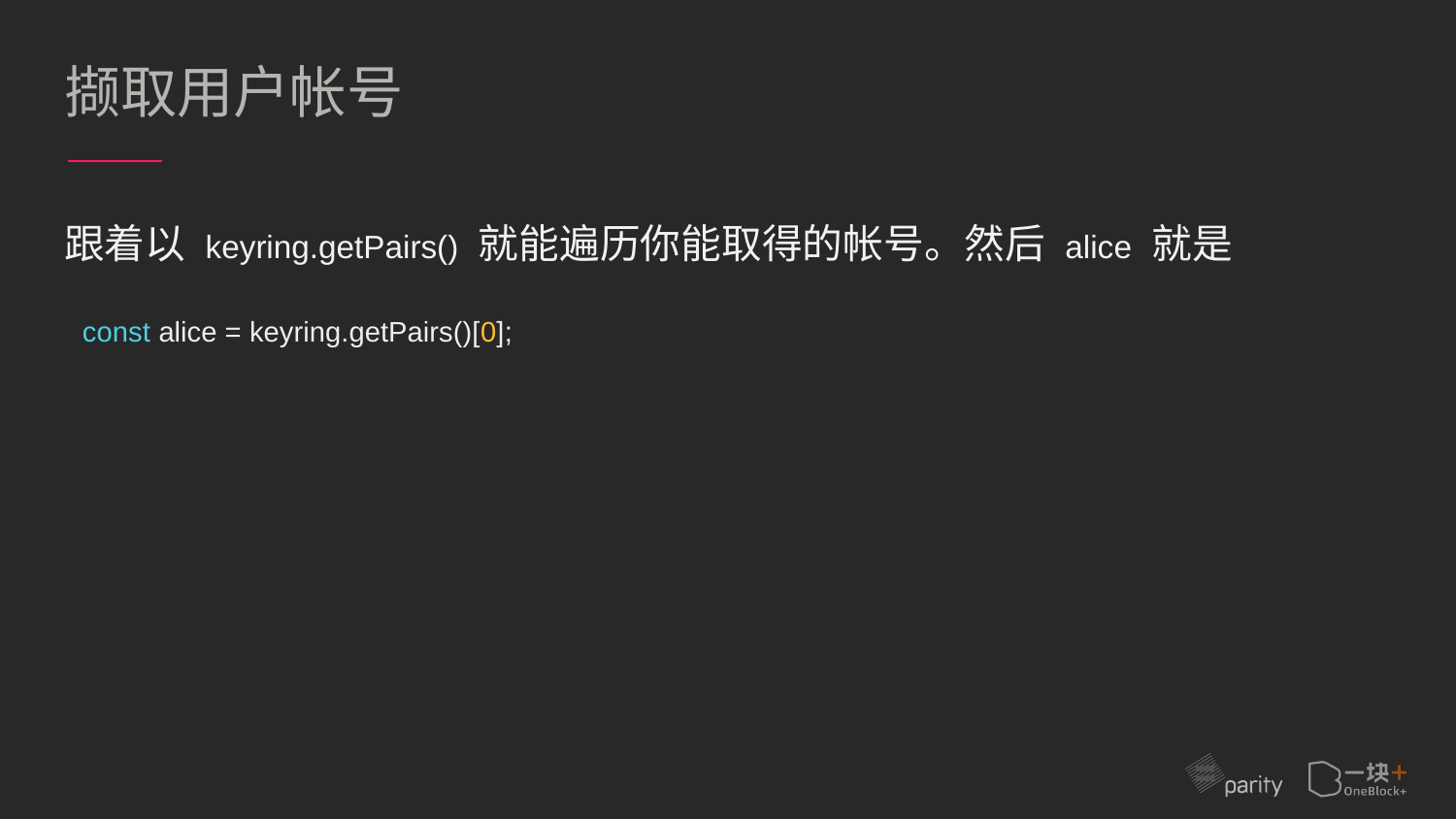

# 撷取用户帐号
跟着以 keyring.getPairs() 就能遍历你能取得的帐号。然后 alice 就是

const alice = keyring.getPairs()[0];